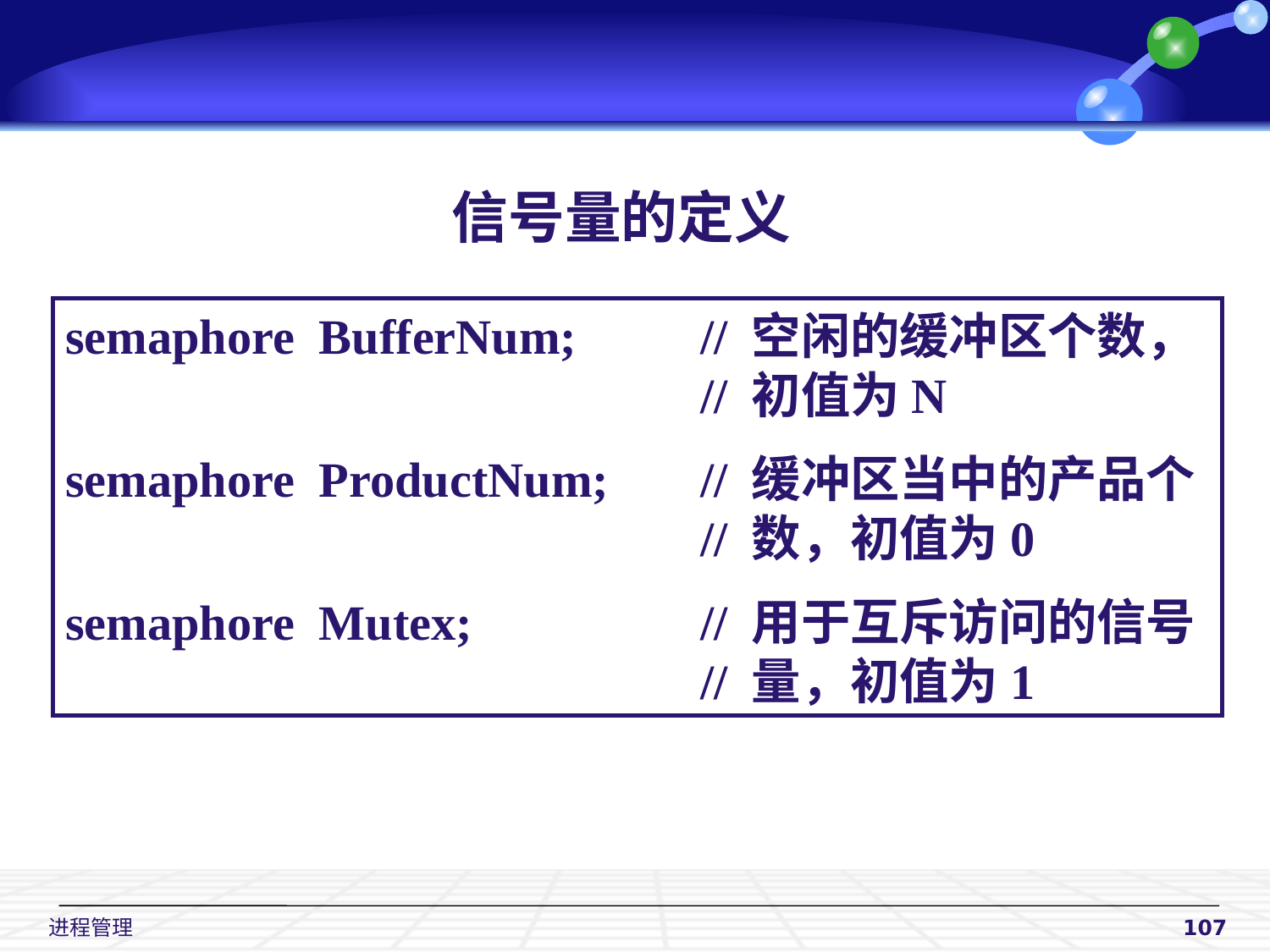

信号量的定义
semaphore  BufferNum;	// 空闲的缓冲区个数，
					// 初值为N
semaphore  ProductNum;	// 缓冲区当中的产品个
					// 数，初值为0
semaphore  Mutex; 		// 用于互斥访问的信号
					// 量，初值为1
   进程管理
107